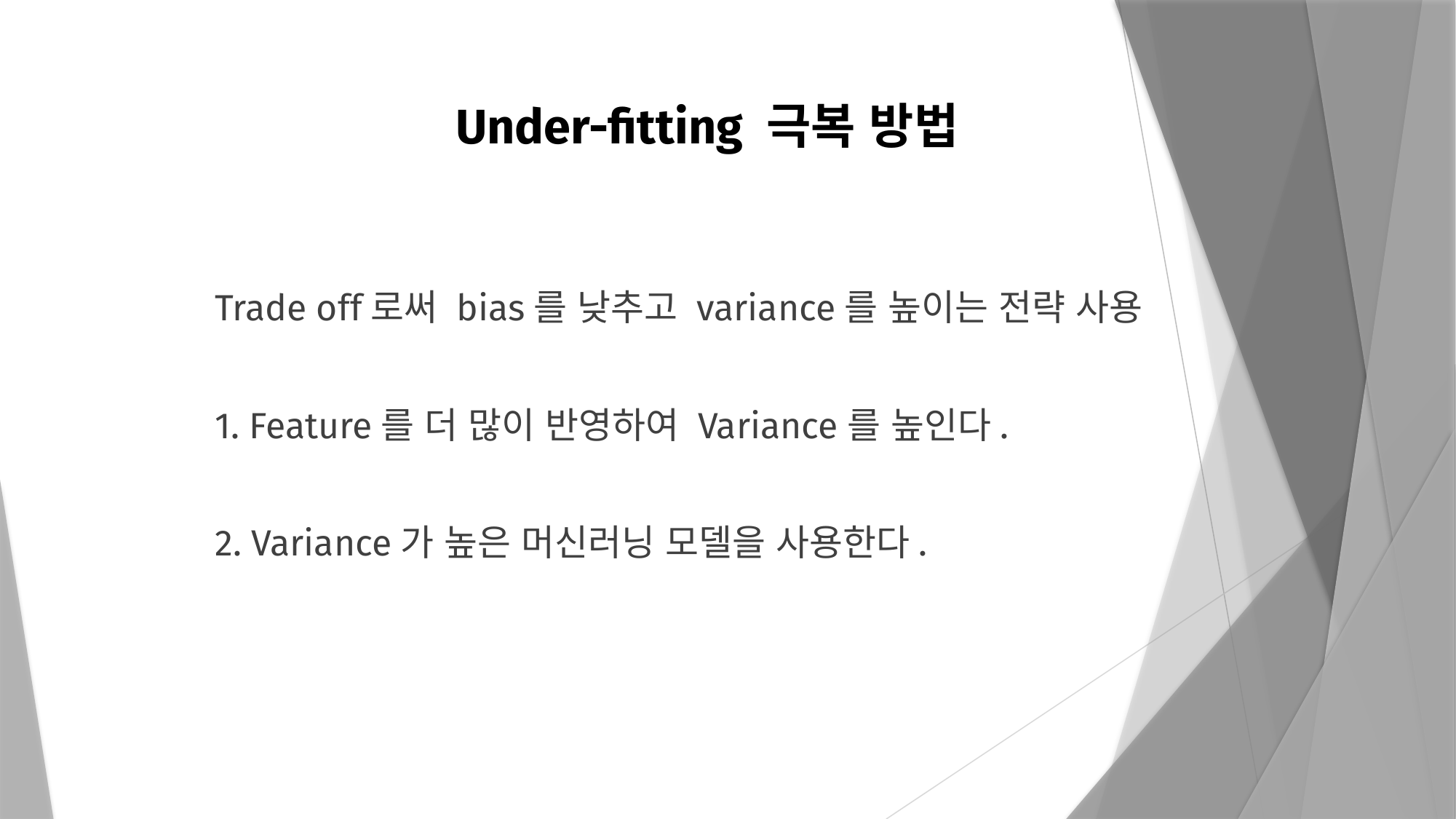

# Under-fitting 극복 방법
Trade off로써 bias를 낮추고 variance를 높이는 전략 사용

1. Feature를 더 많이 반영하여 Variance를 높인다.

2. Variance가 높은 머신러닝 모델을 사용한다.